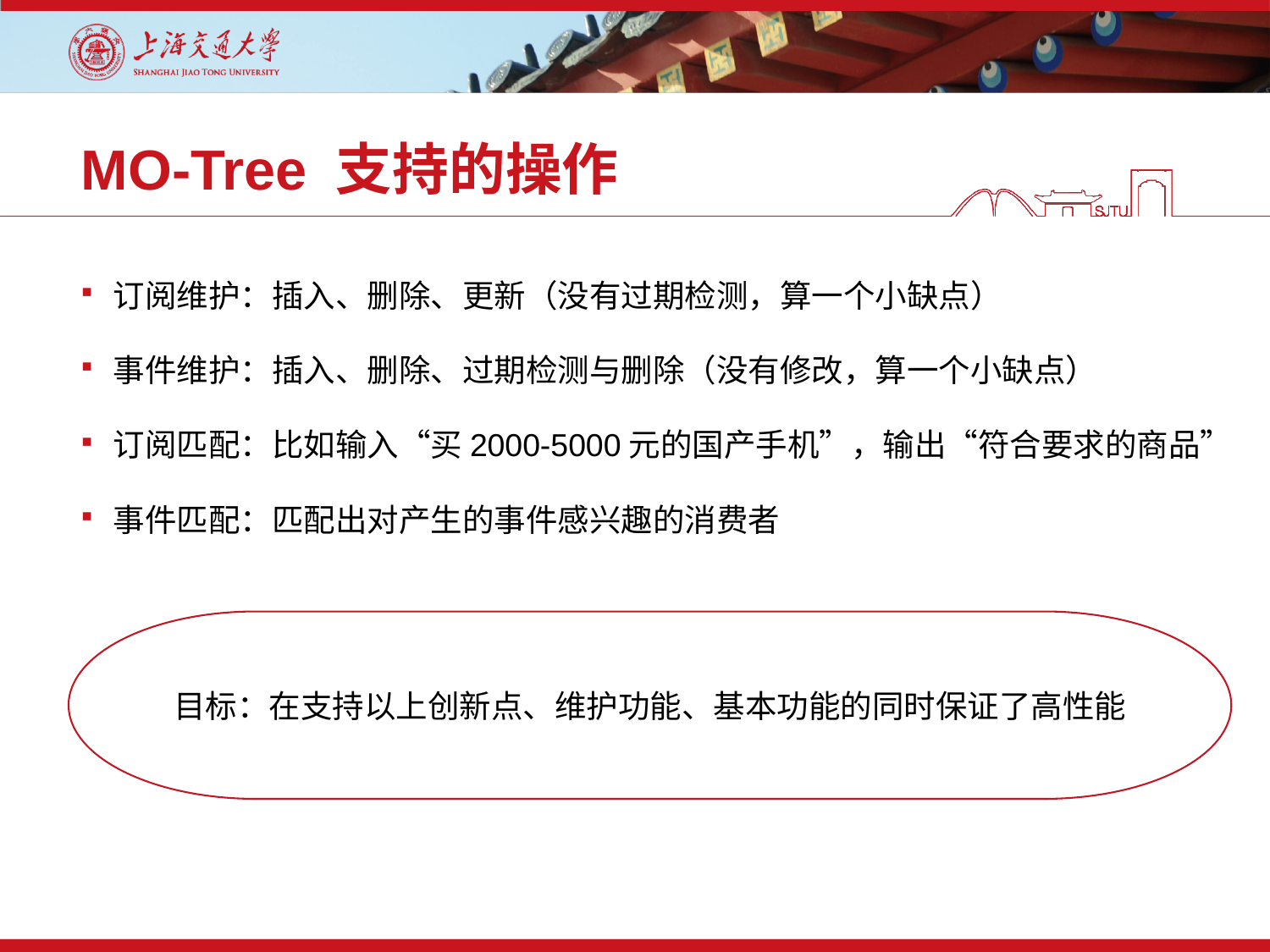

# MO-Tree 支持的操作
订阅维护：插入、删除、更新（没有过期检测，算一个小缺点）
事件维护：插入、删除、过期检测与删除（没有修改，算一个小缺点）
订阅匹配：比如输入“买2000-5000元的国产手机”，输出“符合要求的商品”
事件匹配：匹配出对产生的事件感兴趣的消费者
目标：在支持以上创新点、维护功能、基本功能的同时保证了高性能